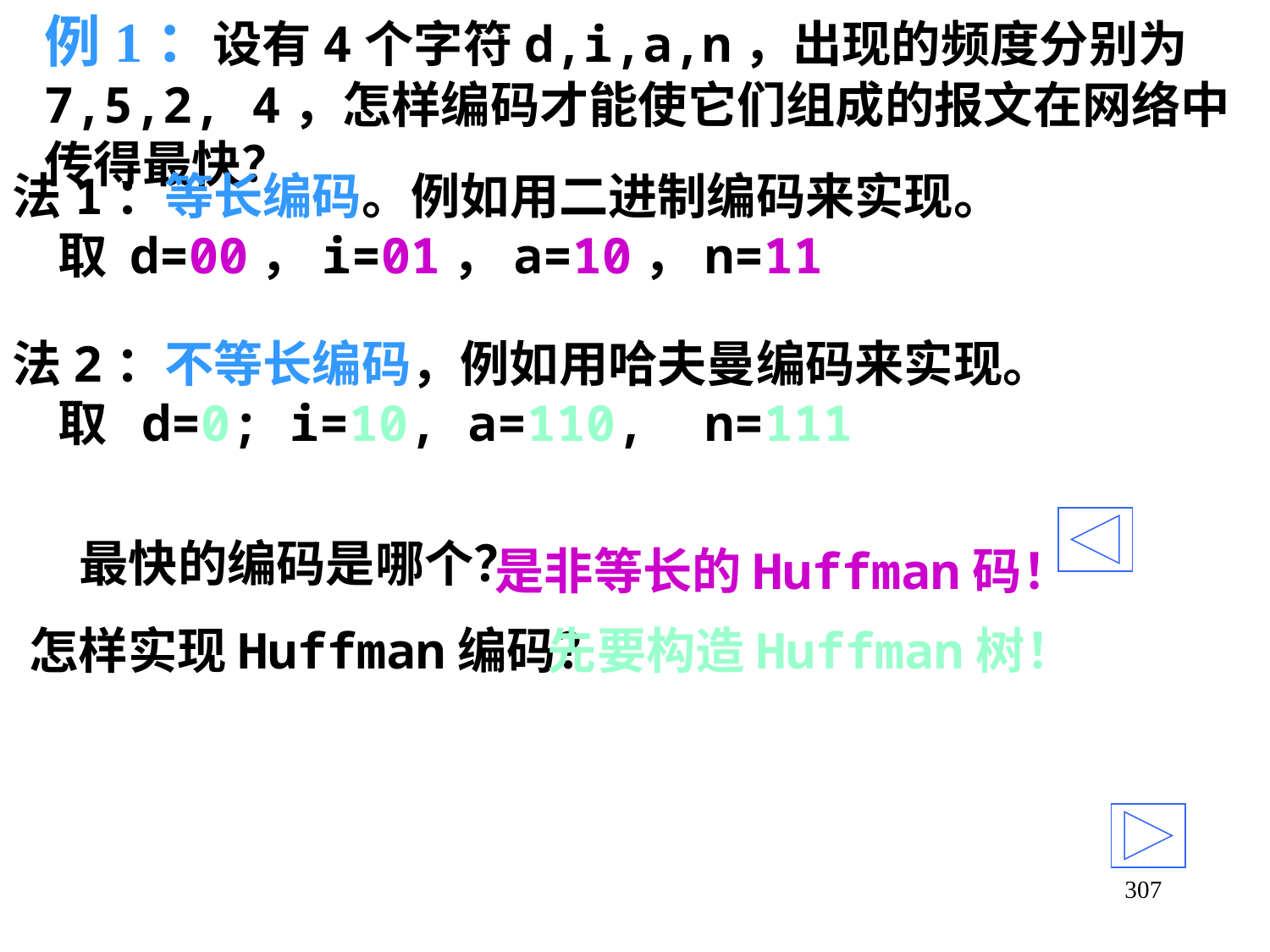

例1：设有4个字符d,i,a,n，出现的频度分别为7,5,2, 4，怎样编码才能使它们组成的报文在网络中传得最快？
法1：等长编码。例如用二进制编码来实现。
   取 d=00，i=01，a=10，n=11
法2：不等长编码，例如用哈夫曼编码来实现。
   取  d=0; i=10, a=110,  n=111

最快的编码是哪个？
是非等长的Huffman码！
怎样实现Huffman编码？
先要构造Huffman树！

307